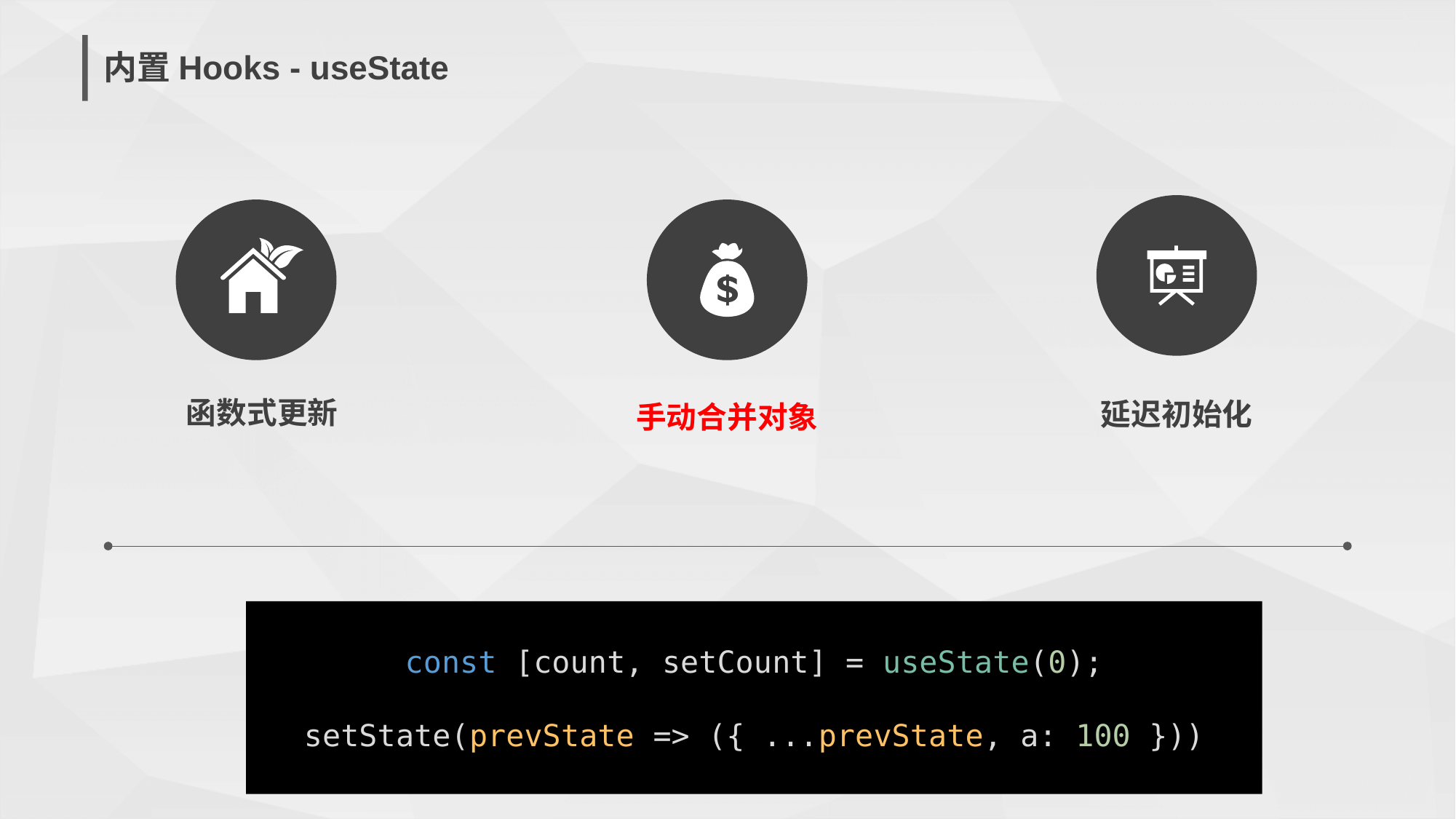

函数式更新
延迟初始化
手动合并对象

const [count, setCount] = useState(0);

setState(prevState => ({ ...prevState, a: 100 }))